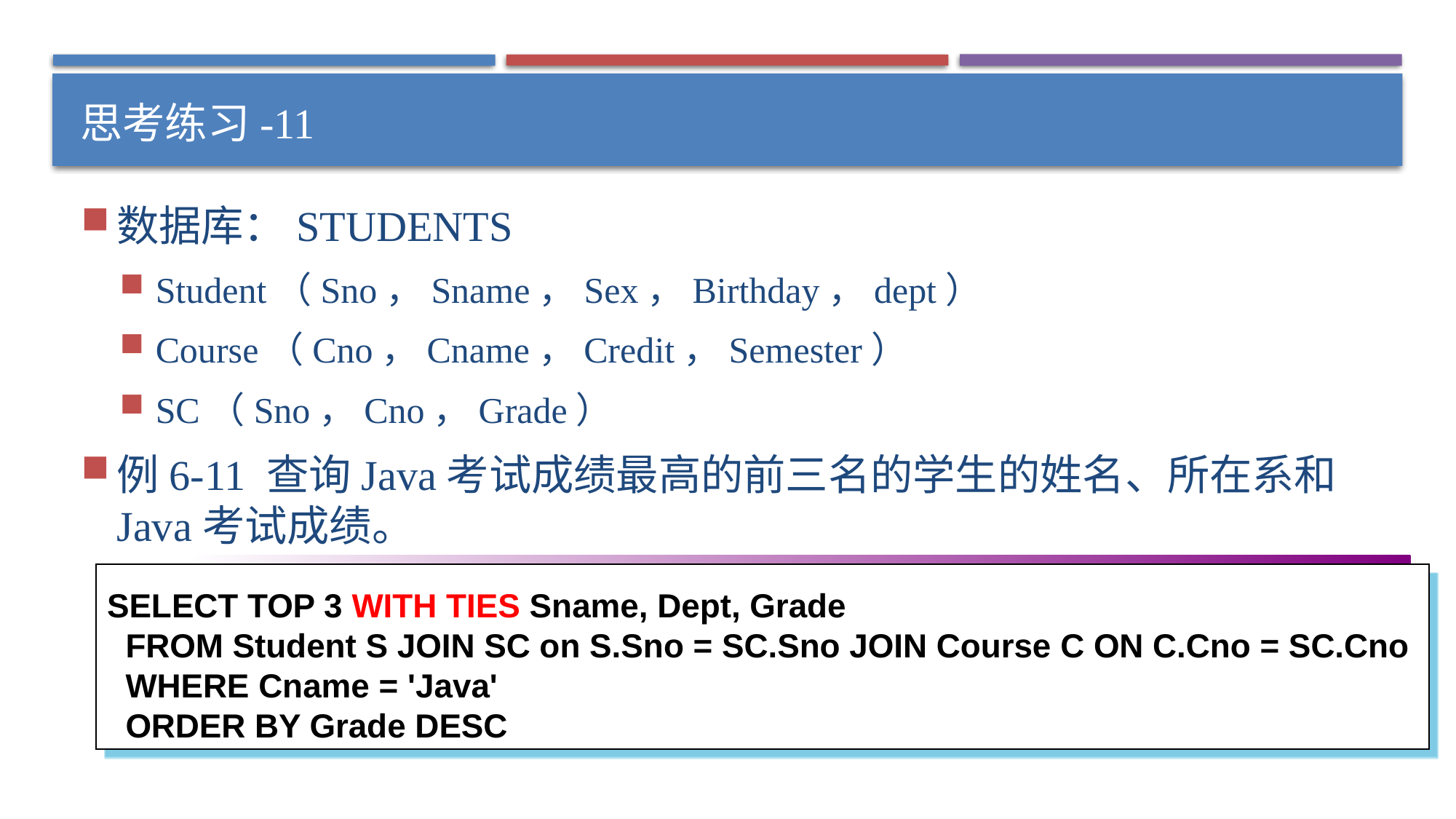

# 思考练习-11
数据库：STUDENTS
Student（Sno，Sname，Sex，Birthday，dept）
Course（Cno，Cname，Credit，Semester）
SC（Sno，Cno，Grade）
例6-11 查询Java考试成绩最高的前三名的学生的姓名、所在系和Java考试成绩。

SELECT TOP 3 WITH TIES Sname, Dept, Grade
  FROM Student S JOIN SC on S.Sno = SC.Sno JOIN Course C ON C.Cno = SC.Cno
  WHERE Cname = 'Java'
  ORDER BY Grade DESC
52